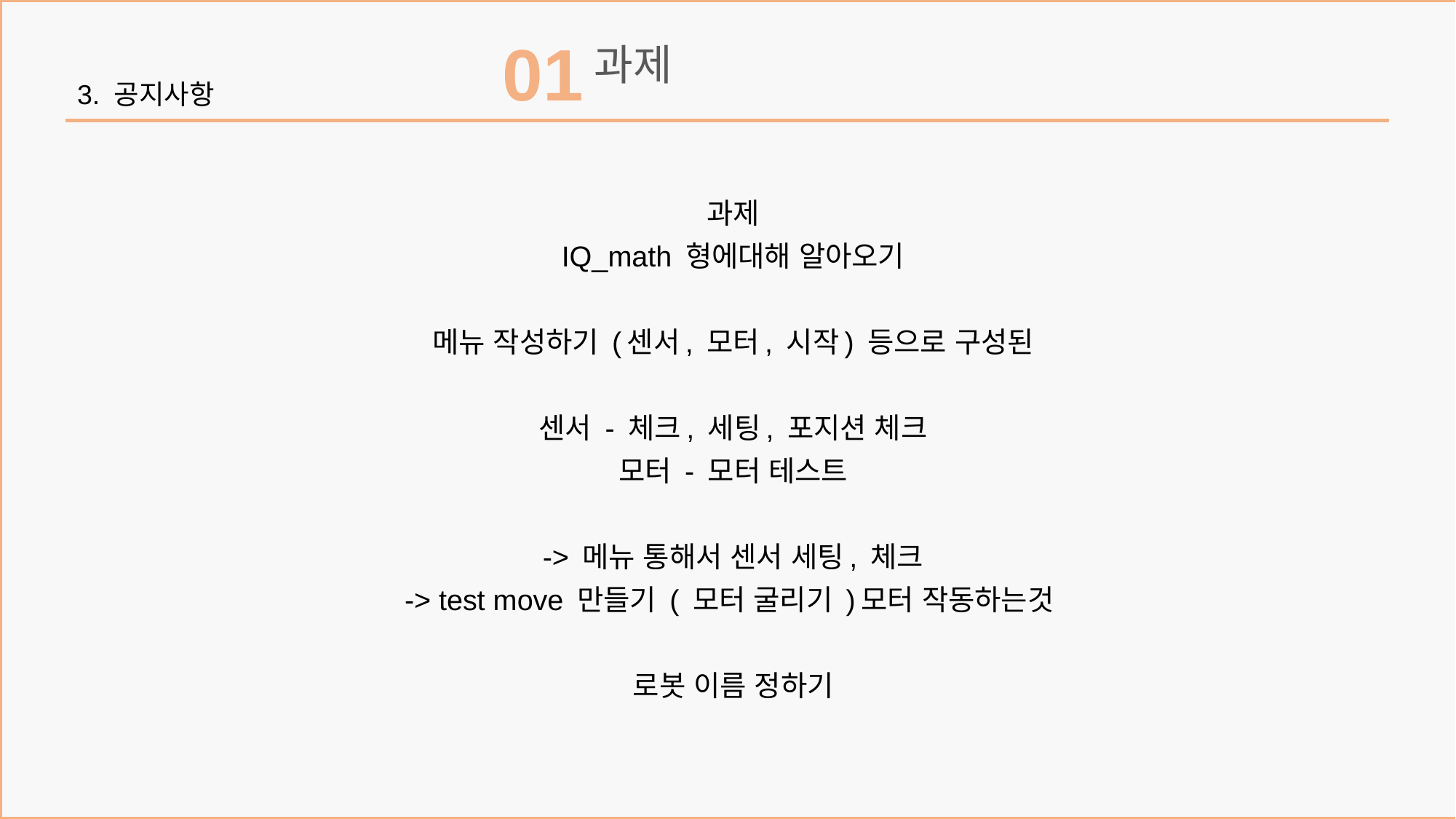

01
과제
3. 공지사항

과제
IQ_math 형에대해 알아오기

메뉴 작성하기 (센서, 모터, 시작) 등으로 구성된

센서 - 체크, 세팅, 포지션 체크
모터 - 모터 테스트

-> 메뉴 통해서 센서 세팅, 체크
-> test move 만들기 ( 모터 굴리기 )모터 작동하는것

로봇 이름 정하기